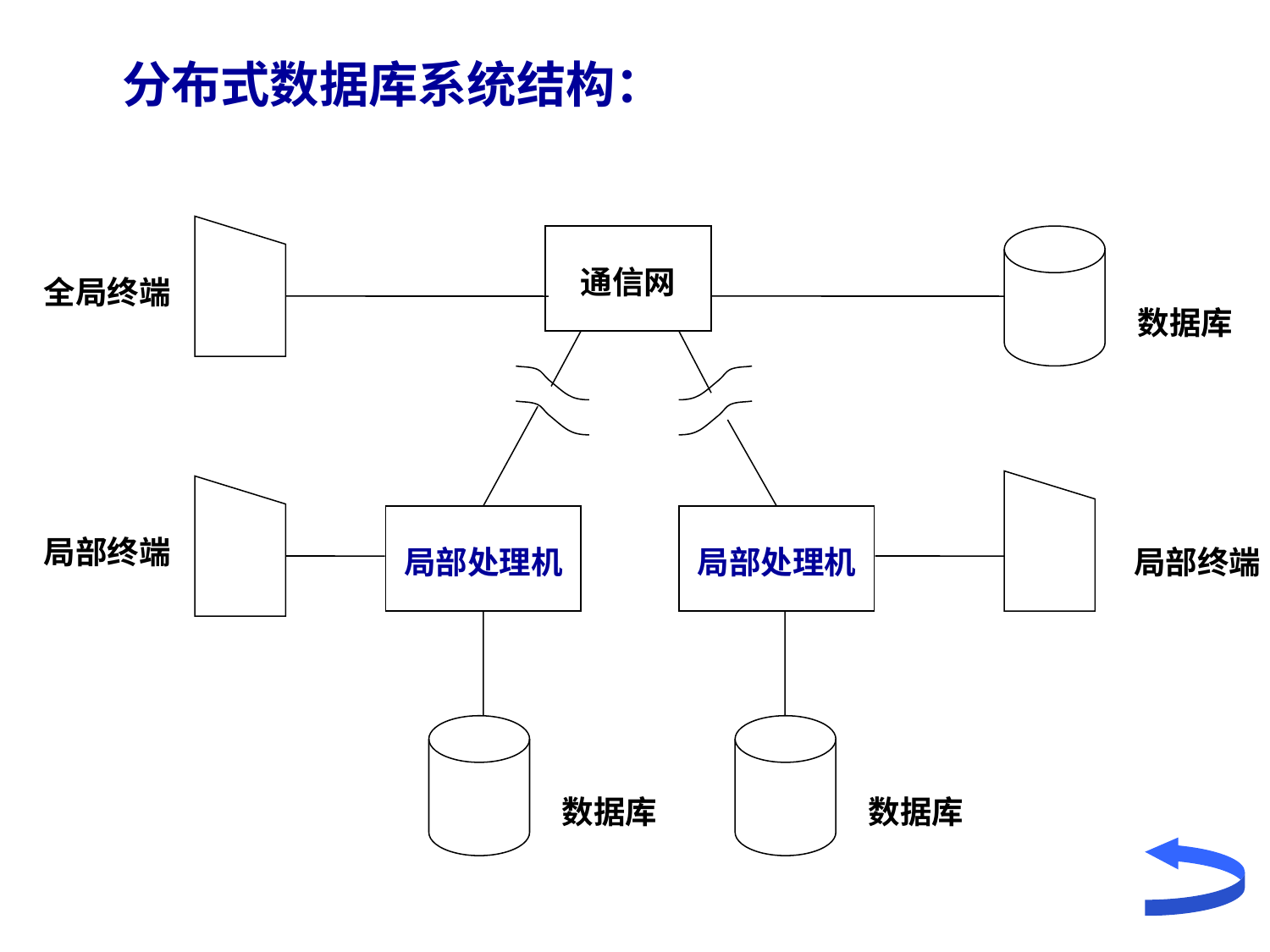

分布式数据库系统结构：

通信网

数据库
全局终端

局部终端
局部处理机
局部处理机
局部终端

数据库

数据库